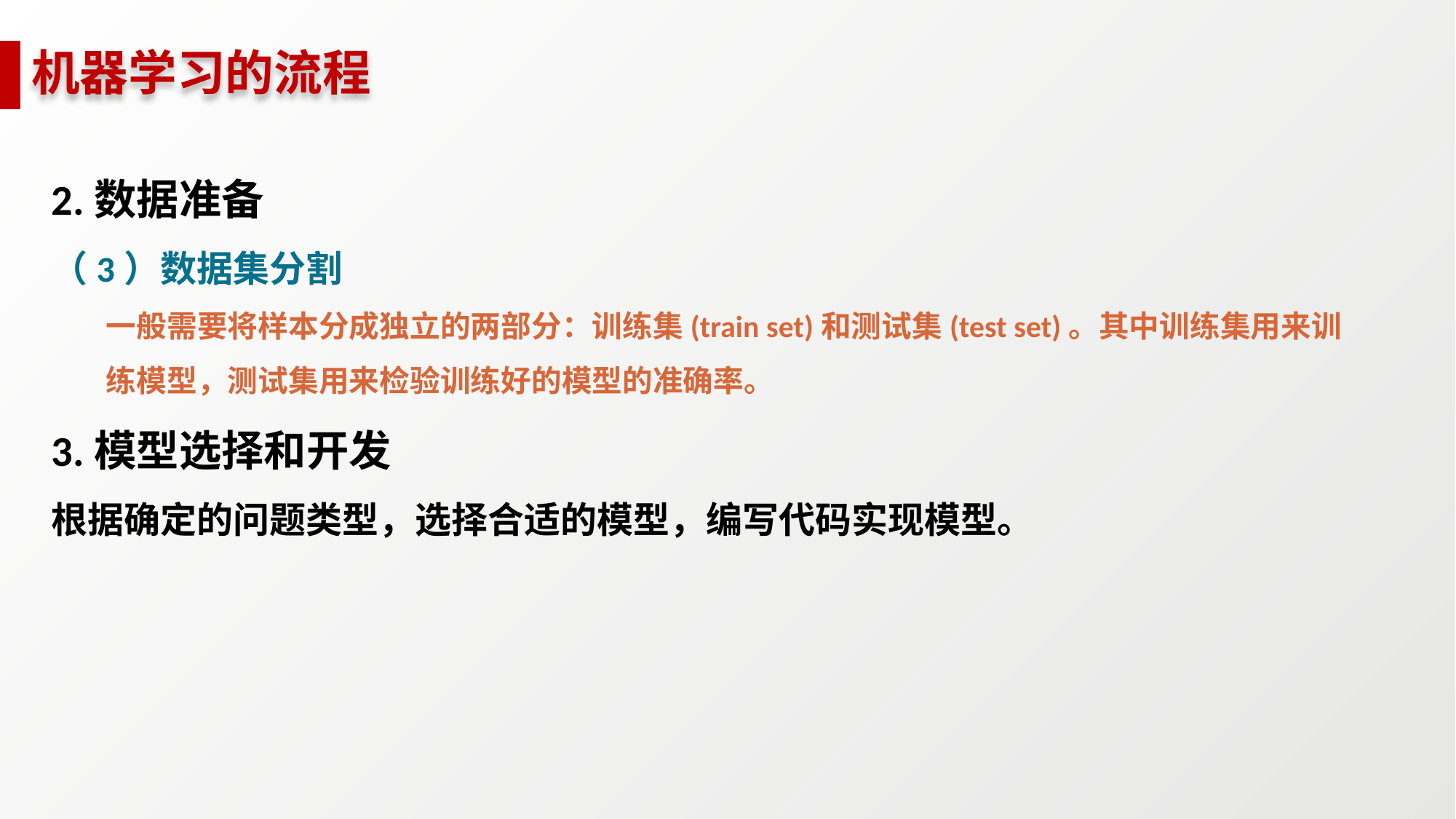

# 机器学习的流程
2.数据准备
（3）数据集分割
一般需要将样本分成独立的两部分：训练集(train set)和测试集(test set)。其中训练集用来训练模型，测试集用来检验训练好的模型的准确率。
3.模型选择和开发
根据确定的问题类型，选择合适的模型，编写代码实现模型。